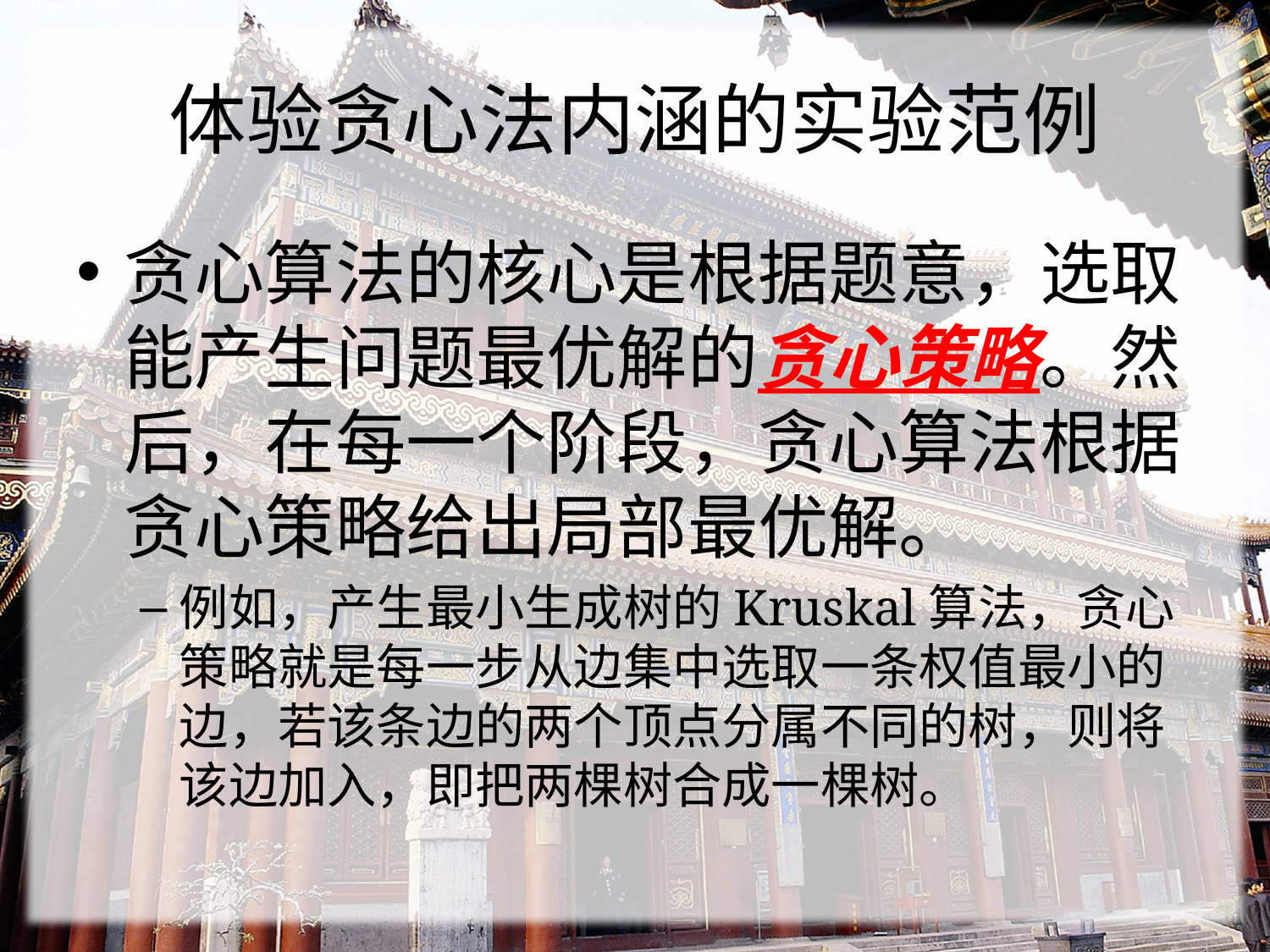

# 体验贪心法内涵的实验范例
贪心算法的核心是根据题意，选取能产生问题最优解的贪心策略。然后，在每一个阶段，贪心算法根据贪心策略给出局部最优解。
例如，产生最小生成树的Kruskal算法，贪心策略就是每一步从边集中选取一条权值最小的边，若该条边的两个顶点分属不同的树，则将该边加入，即把两棵树合成一棵树。